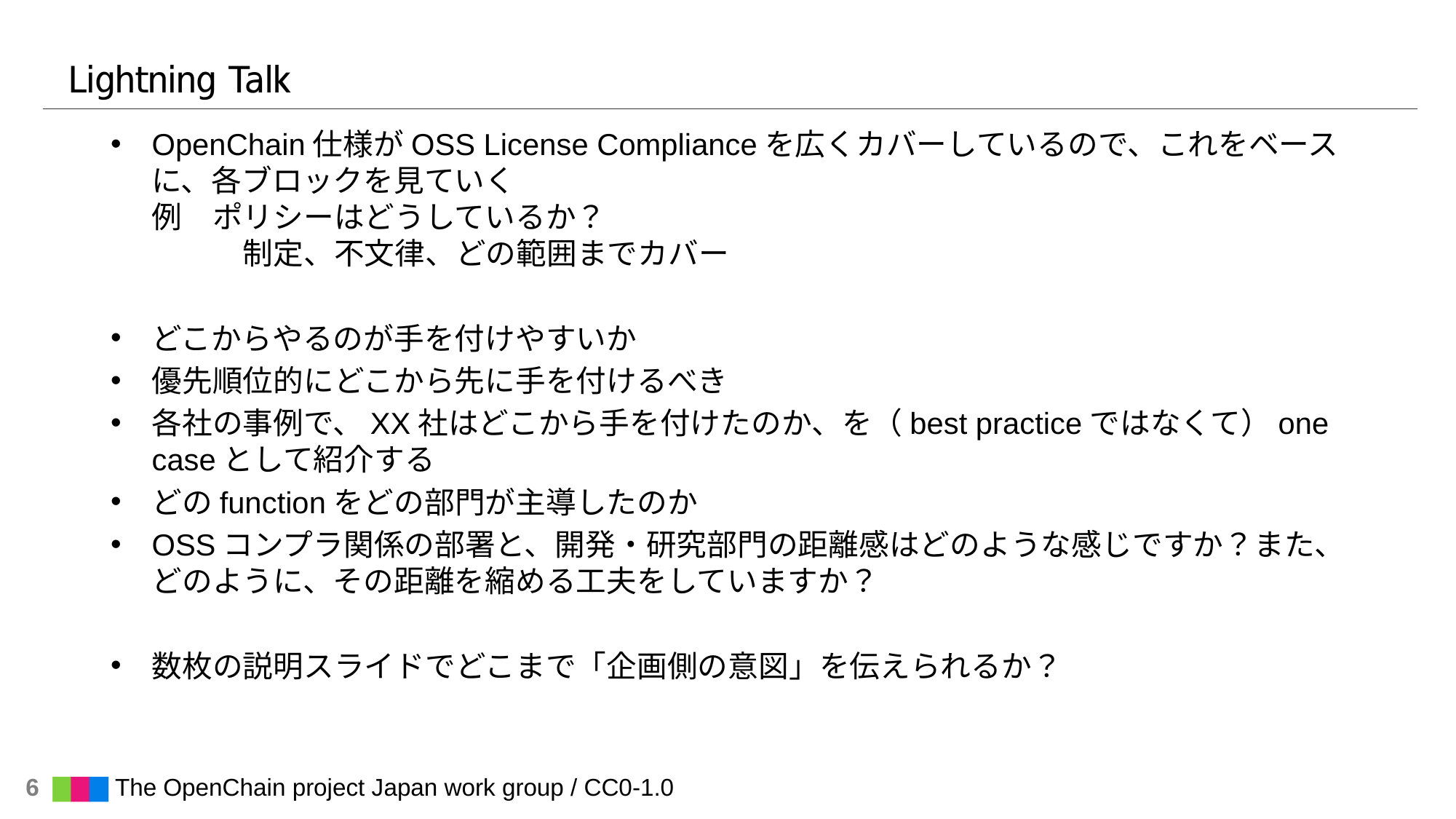

# Lightning Talk
OpenChain仕様がOSS License Complianceを広くカバーしているので、これをベースに、各ブロックを見ていく
例　ポリシーはどうしているか？　
　　　制定、不文律、どの範囲までカバー

どこからやるのが手を付けやすいか
優先順位的にどこから先に手を付けるべき
各社の事例で、XX社はどこから手を付けたのか、を（best practiceではなくて）one caseとして紹介する
どのfunctionをどの部門が主導したのか
OSSコンプラ関係の部署と、開発・研究部門の距離感はどのような感じですか？また、どのように、その距離を縮める工夫をしていますか？

数枚の説明スライドでどこまで「企画側の意図」を伝えられるか？